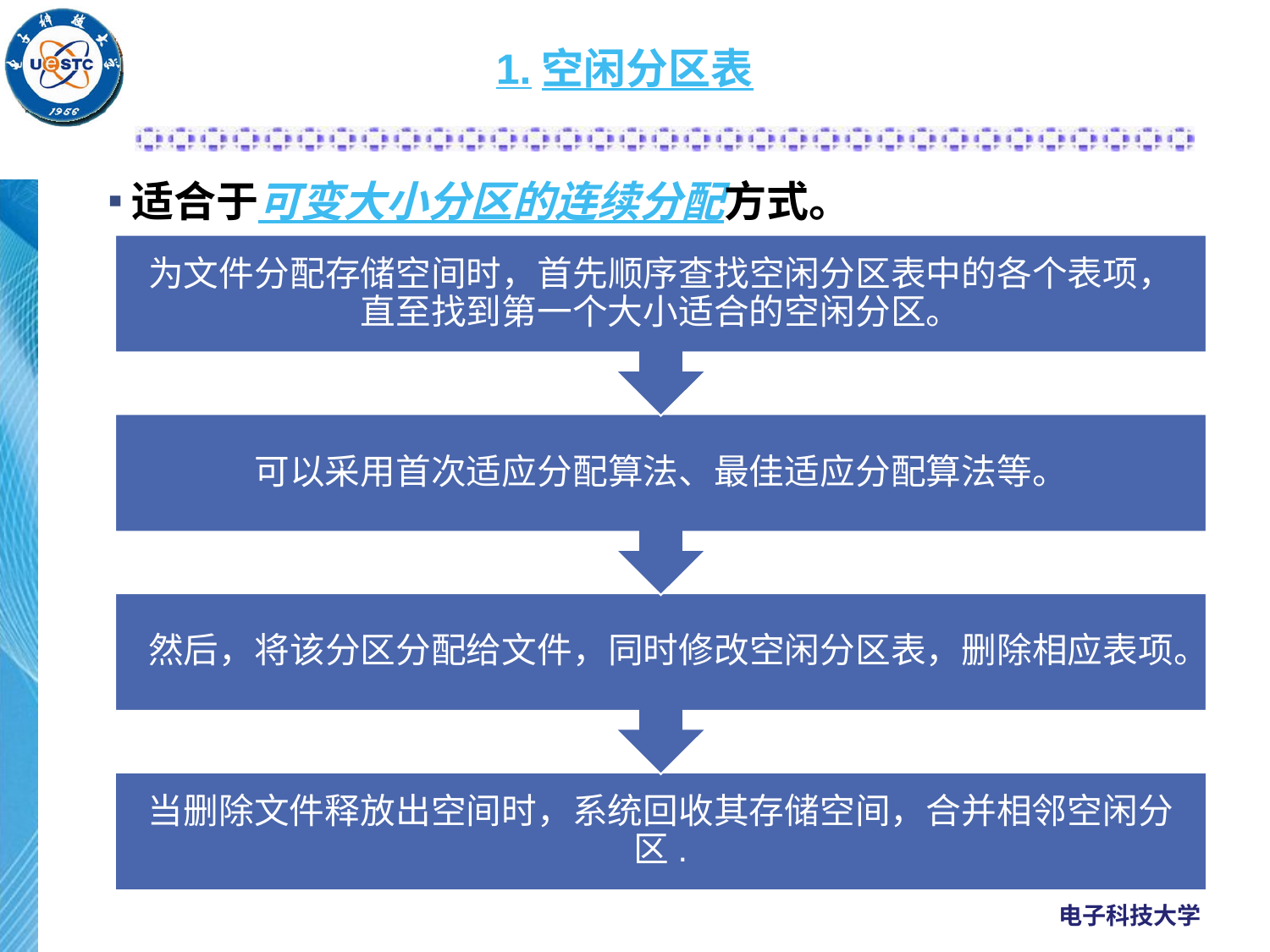

# 1.空闲分区表
适合于可变大小分区的连续分配方式。
当删除文件释放出空间时，系统回收其存储空间，合并相邻空闲分区.
然后，将该分区分配给文件，同时修改空闲分区表，删除相应表项。
可以采用首次适应分配算法、最佳适应分配算法等。
为文件分配存储空间时，首先顺序查找空闲分区表中的各个表项，直至找到第一个大小适合的空闲分区。